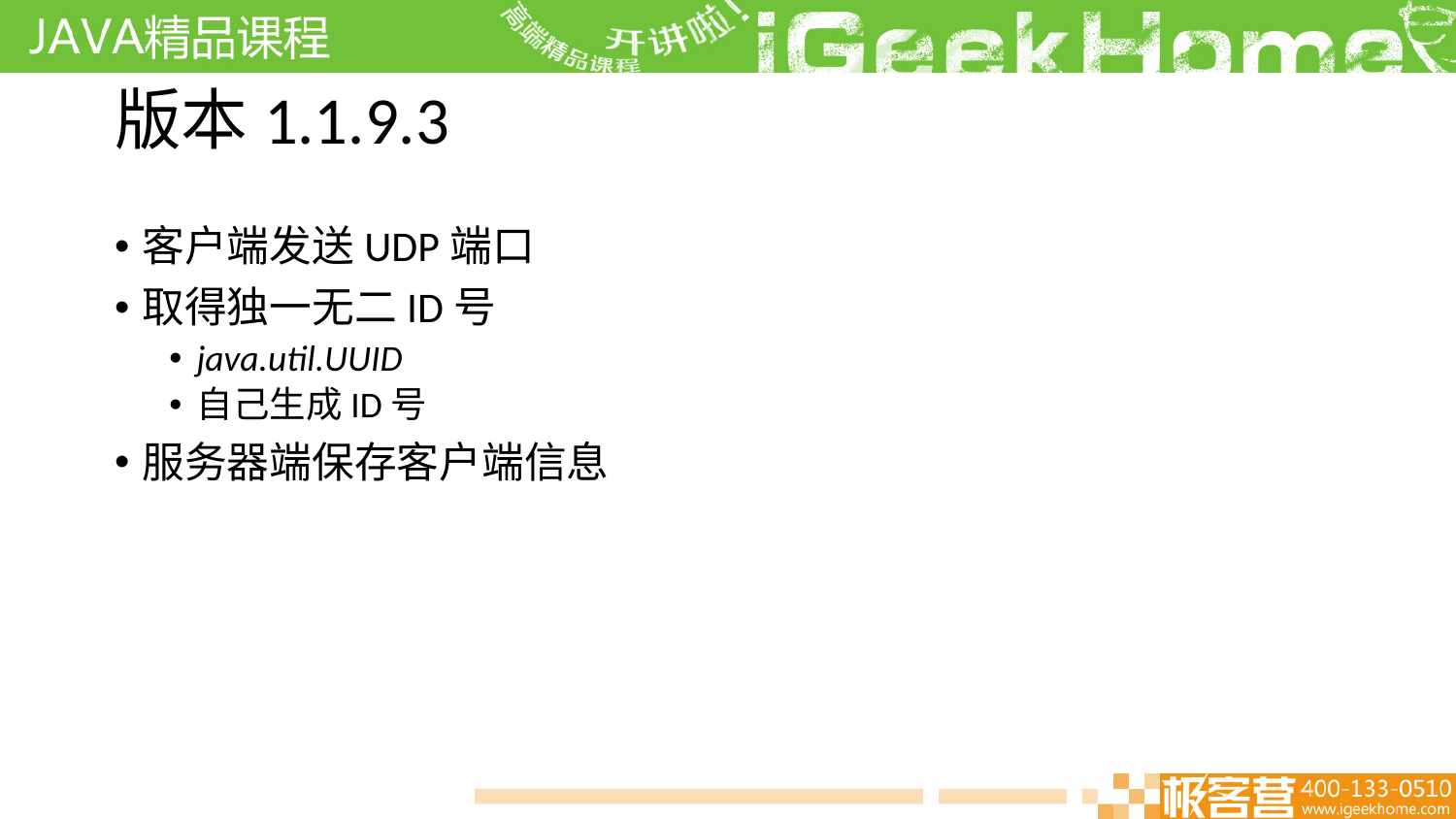

# 版本1.1.9.3
客户端发送UDP端口
取得独一无二ID号
java.util.UUID
自己生成ID号
服务器端保存客户端信息